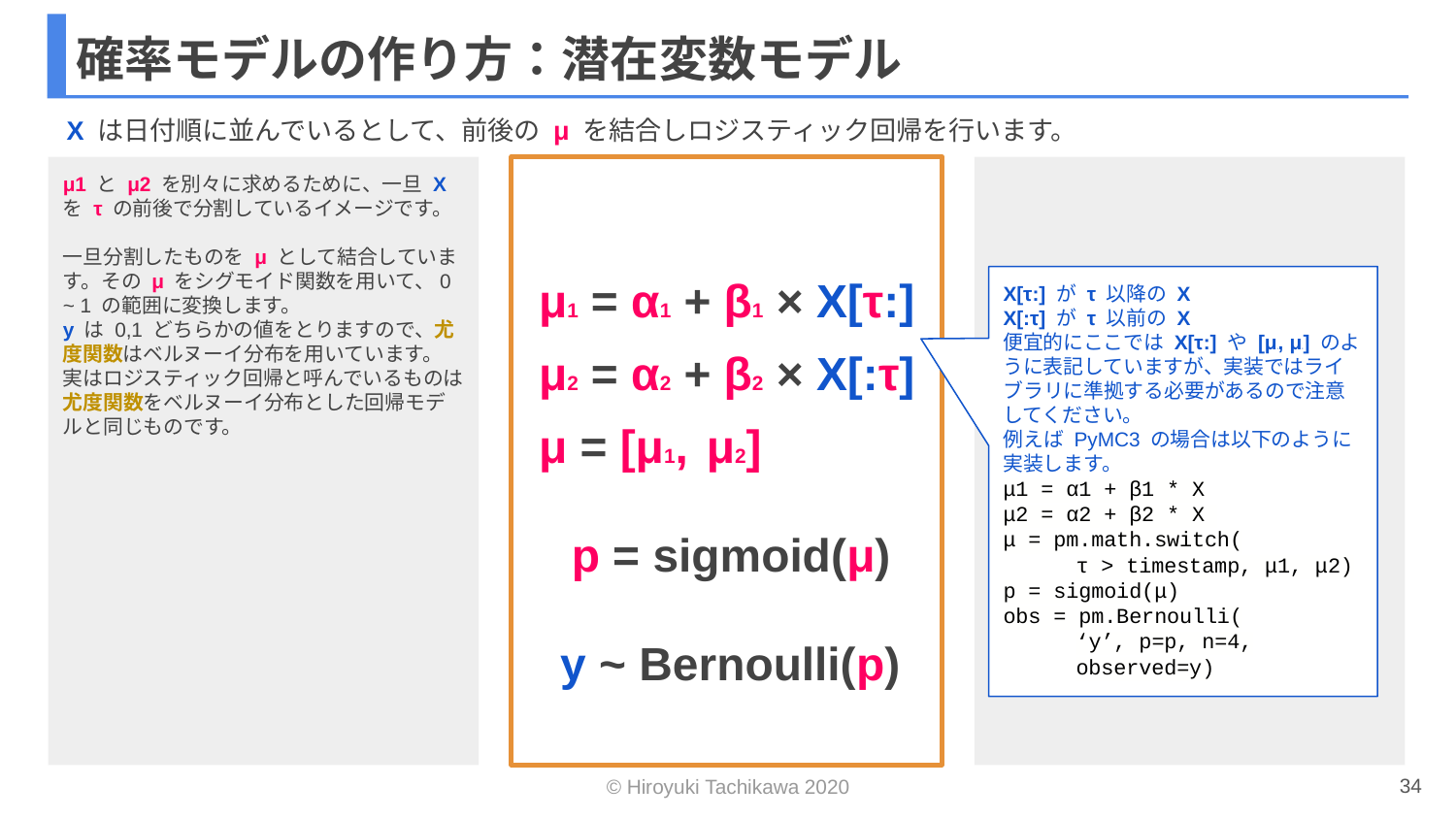

# 確率モデルの作り方：潜在変数モデル
X は日付順に並んでいるとして、前後の μ を結合しロジスティック回帰を行います。

μ1 と μ2 を別々に求めるために、一旦 X を τ の前後で分割しているイメージです。

一旦分割したものを μ として結合しています。その μ をシグモイド関数を用いて、0 ~ 1 の範囲に変換します。
y は 0,1 どちらかの値をとりますので、尤度関数はベルヌーイ分布を用いています。
実はロジスティック回帰と呼んでいるものは尤度関数をベルヌーイ分布とした回帰モデルと同じものです。

 μ1 = α1 + β1 × X[τ:]
X[τ:] が τ 以降の X
X[:τ] が τ 以前の X
便宜的にここでは X[τ:] や [μ1,  μ2] のように表記していますが、実装ではライブラリに準拠する必要があるので注意してください。
例えば PyMC3 の場合は以下のように実装します。
μ1 = α1 + β1 * X
μ2 = α2 + β2 * X
μ = pm.math.switch(
τ > timestamp, μ1, μ2)
p = sigmoid(μ)
obs = pm.Bernoulli(
‘y’, p=p, n=4,
observed=y)

 μ2 = α2 + β2 × X[:τ]
 μ = [μ1,  μ2]
p = sigmoid(μ)
y ~ Bernoulli(p)
34